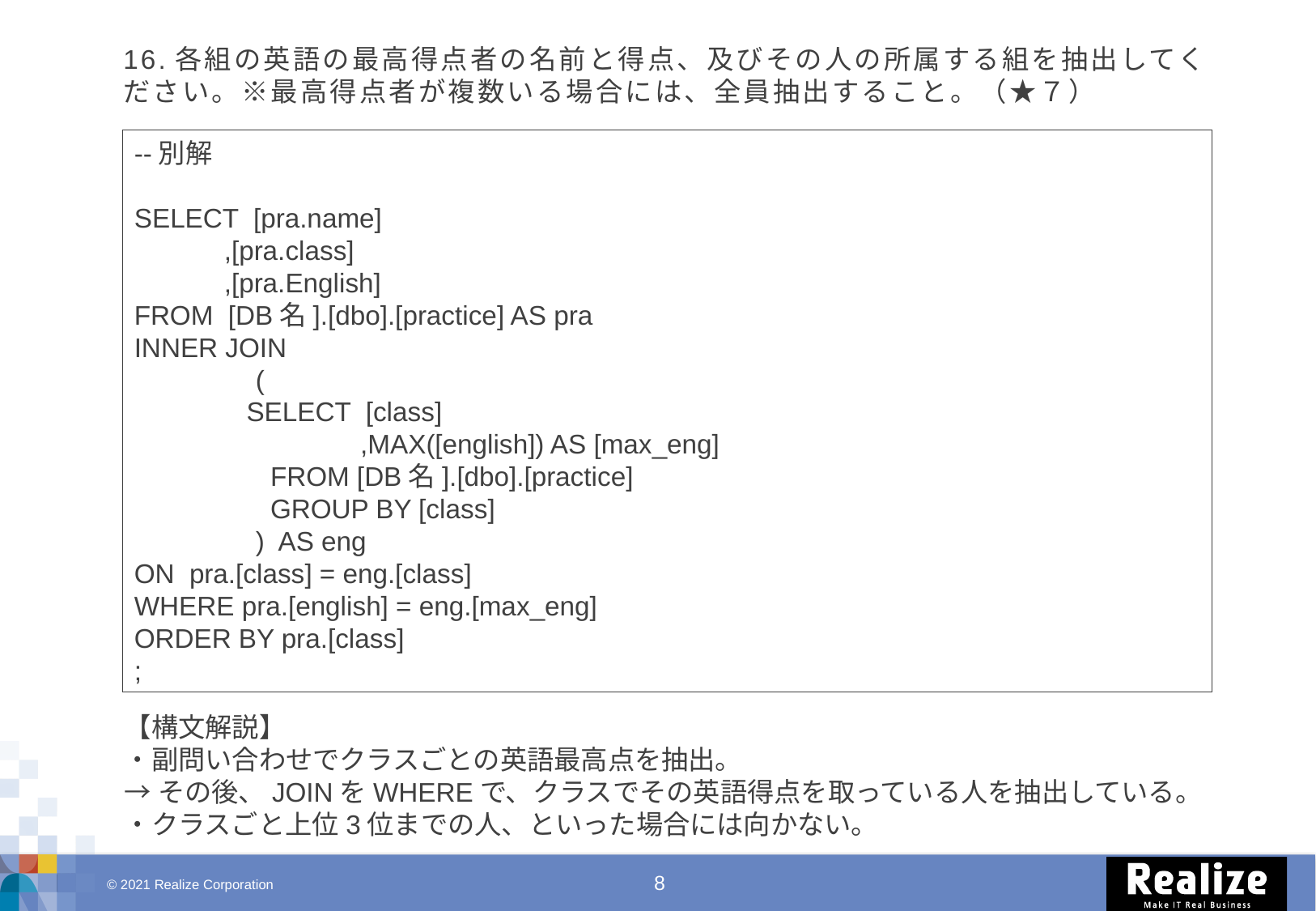

# 16.各組の英語の最高得点者の名前と得点、及びその人の所属する組を抽出してください。※最高得点者が複数いる場合には、全員抽出すること。（★７）
--別解

SELECT  [pra.name]
            ,[pra.class]
            ,[pra.English]
FROM  [DB名].[dbo].[practice] AS pra
INNER JOIN
	(
               SELECT  [class]
	              ,MAX([english]) AS [max_eng]
	  FROM [DB名].[dbo].[practice]
	  GROUP BY [class]
	)  AS eng
ON  pra.[class] = eng.[class]
WHERE pra.[english] = eng.[max_eng]
ORDER BY pra.[class]
;
【構文解説】
・副問い合わせでクラスごとの英語最高点を抽出。
→その後、JOINをWHEREで、クラスでその英語得点を取っている人を抽出している。
・クラスごと上位3位までの人、といった場合には向かない。